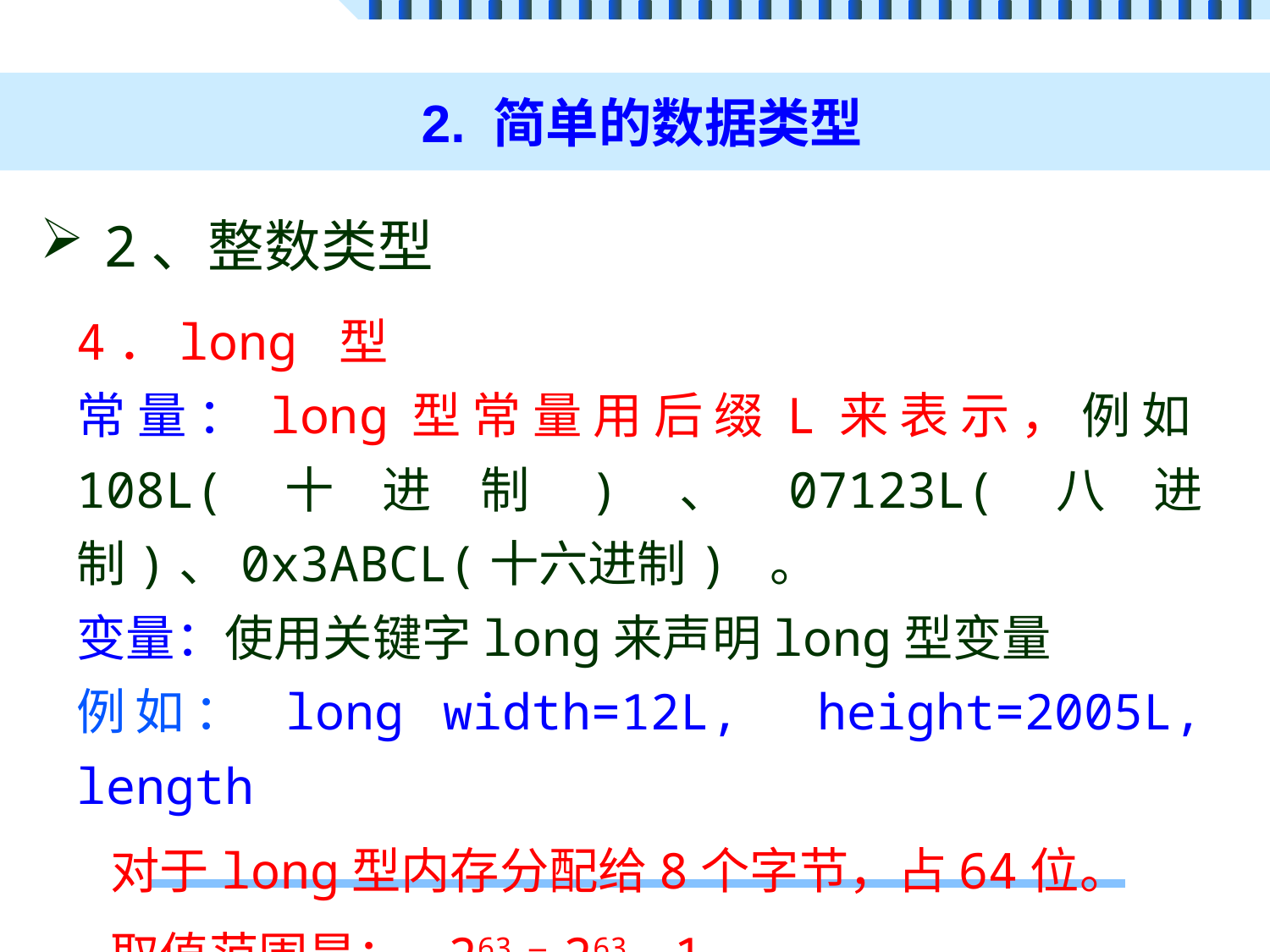

# 2. 简单的数据类型
2、整数类型
4．long 型
常量：long型常量用后缀L来表示，例如108L(十进制)、07123L(八进制)、0x3ABCL(十六进制) 。
变量：使用关键字long来声明long型变量
例如： long width=12L,  height=2005L, length
  对于long型内存分配给8个字节，占64位。
  取值范围是：-263 — 263 -1